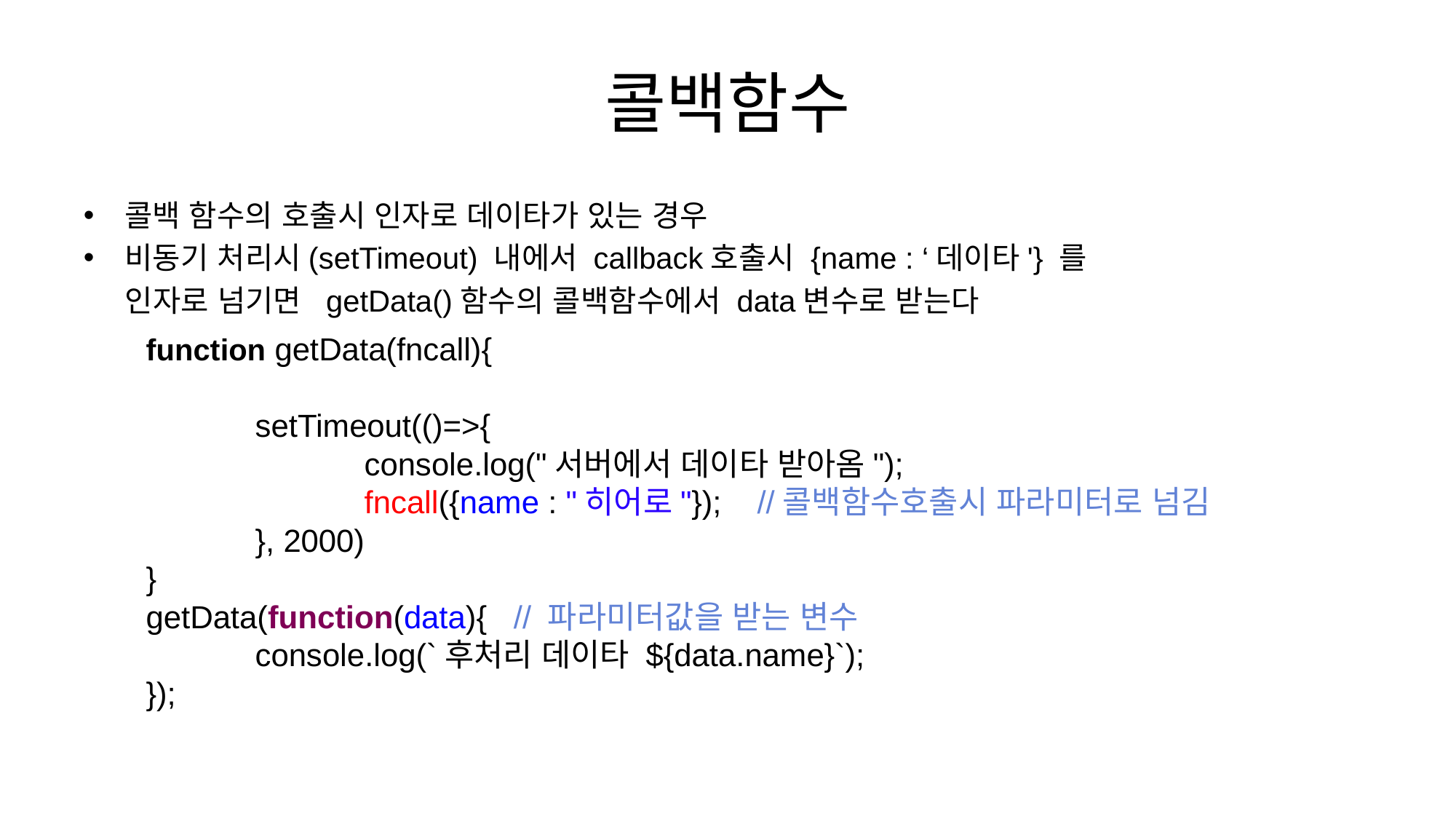

# 콜백함수
콜백 함수의 호출시 인자로 데이타가 있는 경우
비동기 처리시(setTimeout) 내에서 callback호출시 {name : ‘데이타'} 를
    인자로 넘기면  getData()함수의 콜백함수에서 data변수로 받는다

function getData(fncall){

	setTimeout(()=>{
		console.log("서버에서 데이타 받아옴");
		fncall({name : "히어로"});    //콜백함수호출시 파라미터로 넘김
	}, 2000)
}
getData(function(data){   // 파라미터값을 받는 변수
	console.log(`후처리 데이타 ${data.name}`);
});